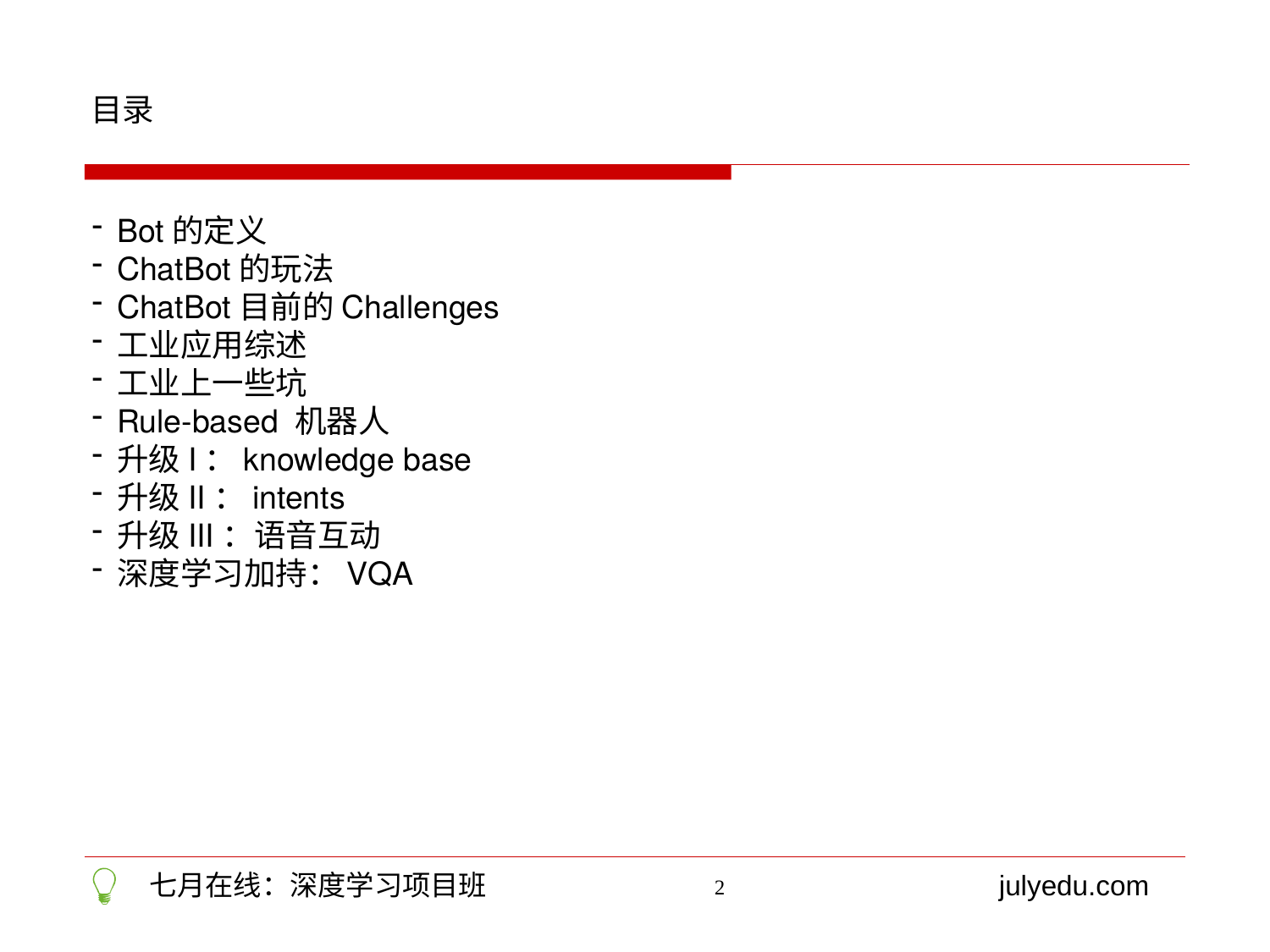

目录
Bot的定义
ChatBot的玩法
ChatBot目前的Challenges
工业应用综述
工业上一些坑
Rule-based 机器人
升级I：knowledge base
升级II：intents
升级III：语音互动
深度学习加持：VQA

2